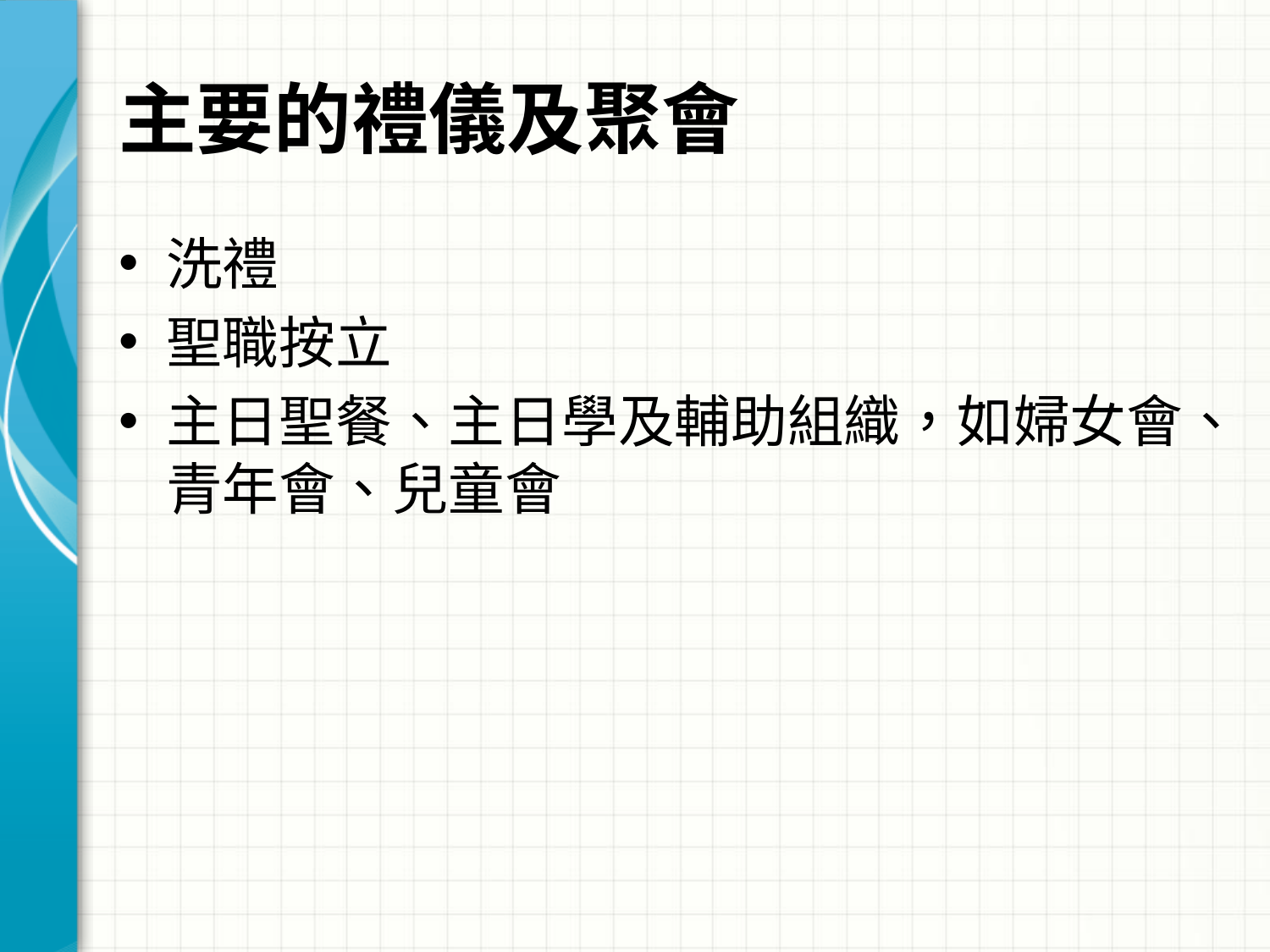

# 主要的禮儀及聚會
洗禮
聖職按立
主日聖餐、主日學及輔助組織，如婦女會、青年會、兒童會